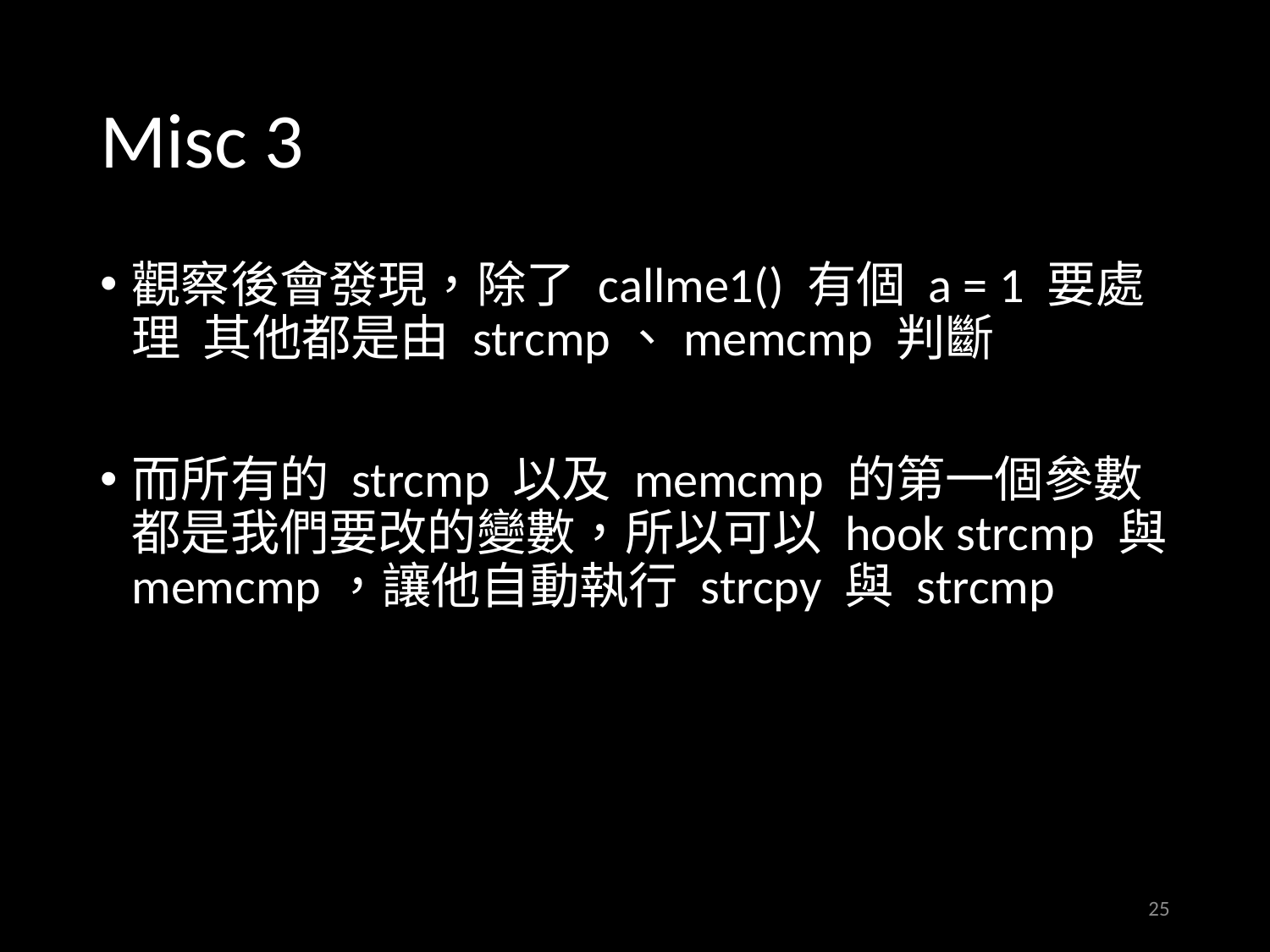

# Misc 3
觀察後會發現，除了 callme1() 有個 a = 1 要處理  其他都是由 strcmp、memcmp 判斷

而所有的 strcmp 以及 memcmp 的第一個參數都是我們要改的變數，所以可以 hook strcmp 與 memcmp，讓他自動執行 strcpy 與 strcmp
25